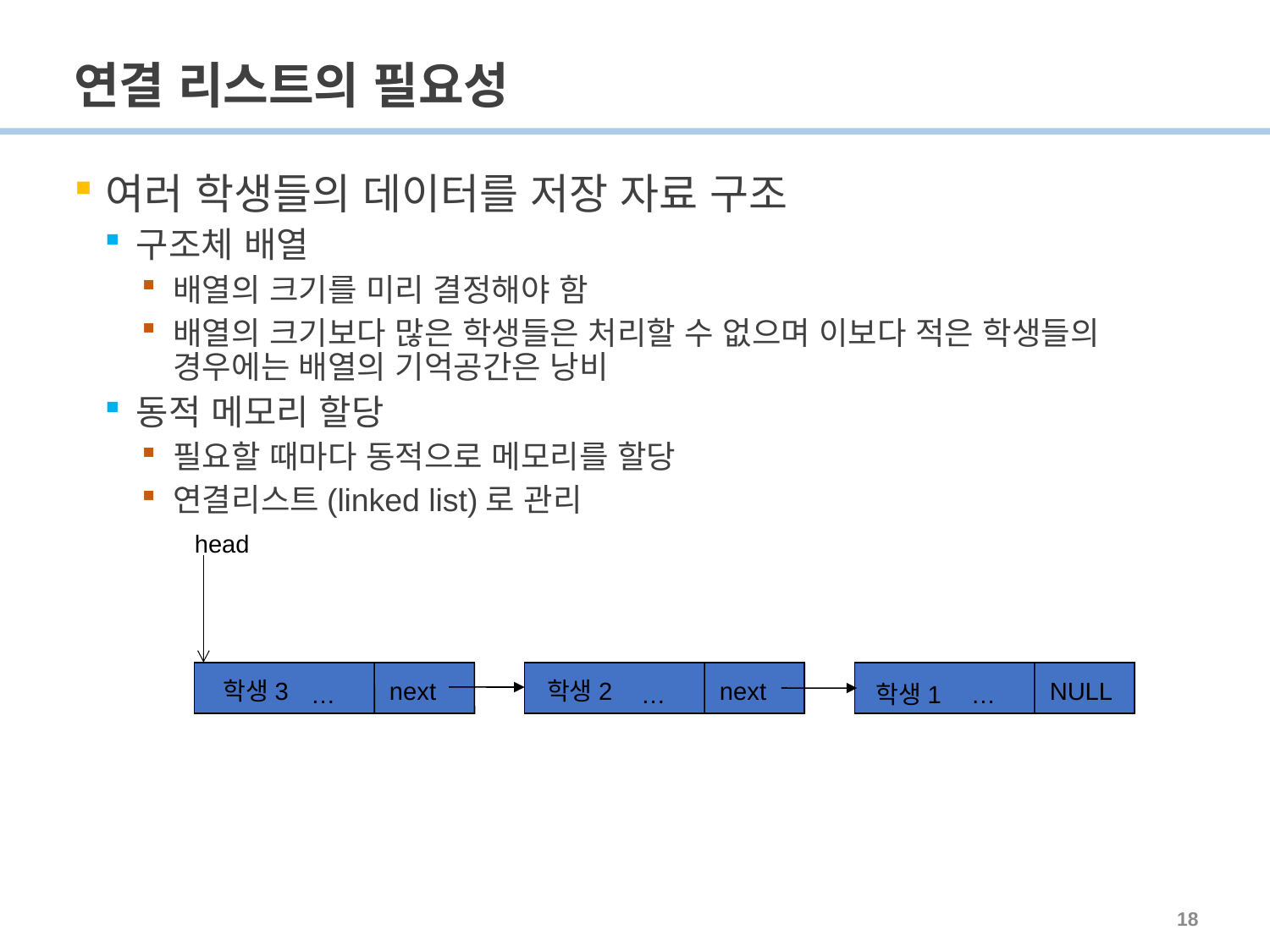

# 연결 리스트의 필요성
여러 학생들의 데이터를 저장 자료 구조
구조체 배열
배열의 크기를 미리 결정해야 함
배열의 크기보다 많은 학생들은 처리할 수 없으며 이보다 적은 학생들의 경우에는 배열의 기억공간은 낭비
동적 메모리 할당
필요할 때마다 동적으로 메모리를 할당
연결리스트(linked list)로 관리
head

학생3
next
학생2
next
NULL
  …
  …
학생1
  …

18